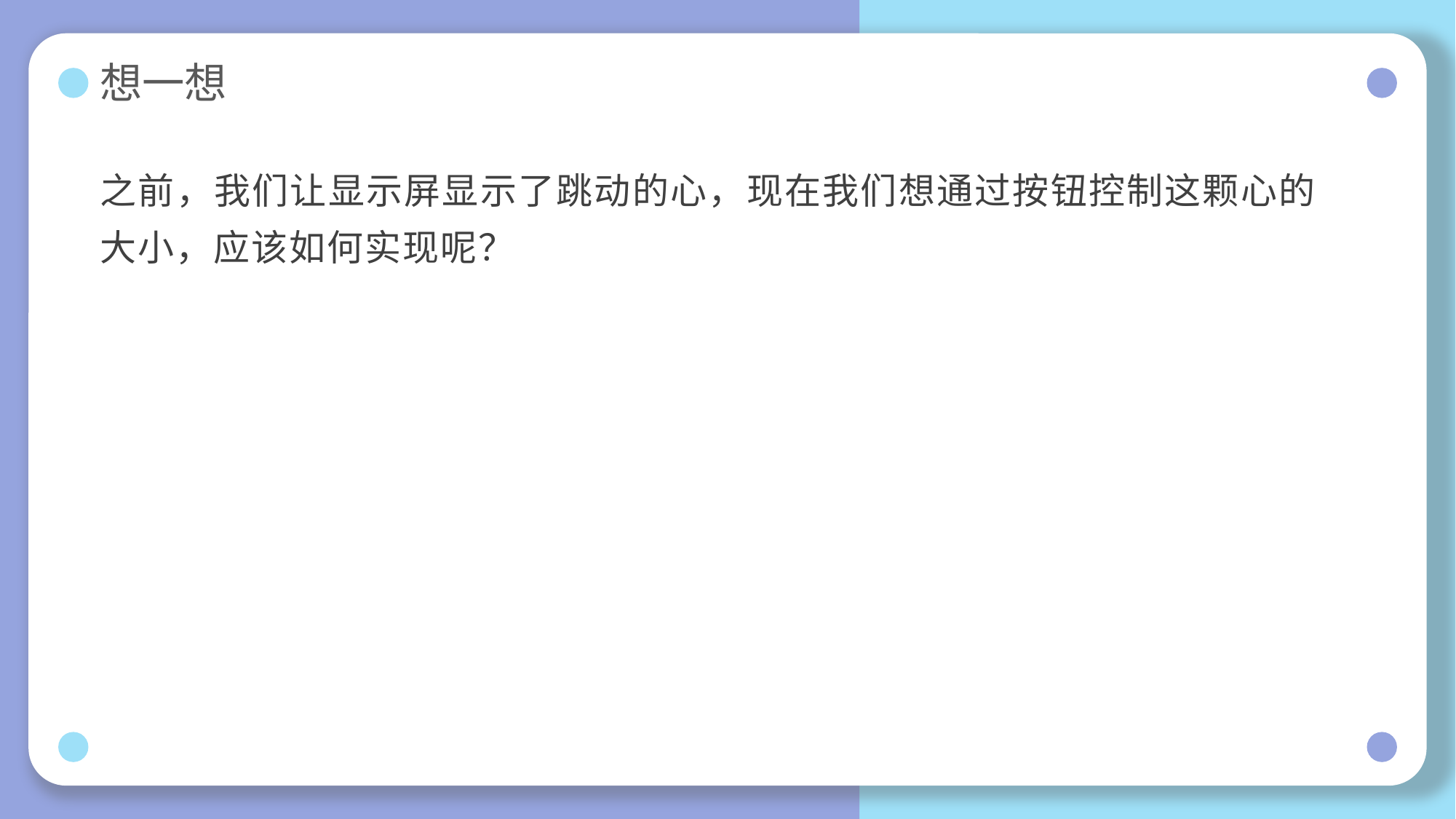

# 想一想
之前，我们让显示屏显示了跳动的心，现在我们想通过按钮控制这颗心的大小，应该如何实现呢？